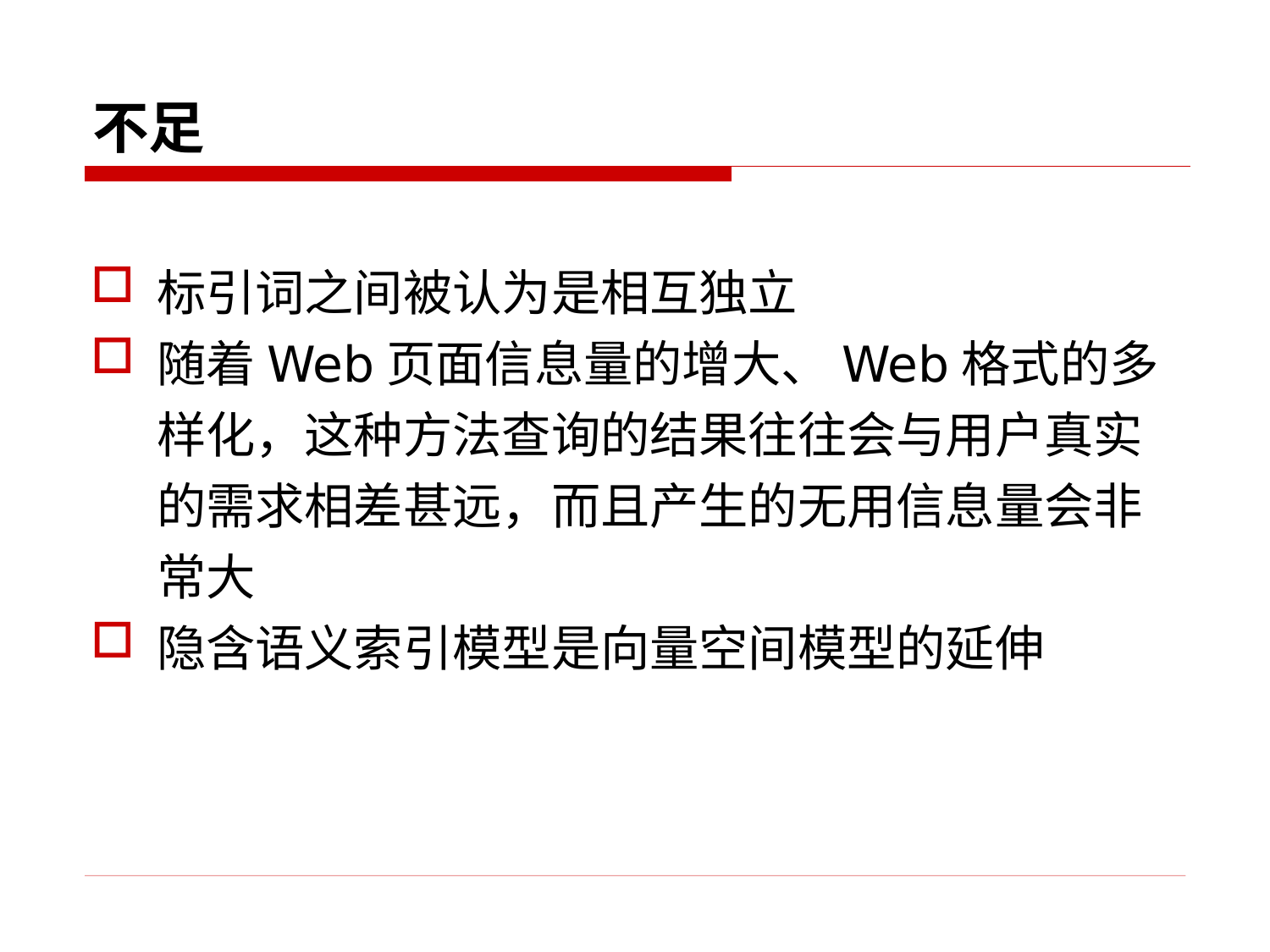

# 不足
标引词之间被认为是相互独立
随着Web页面信息量的增大、Web格式的多样化，这种方法查询的结果往往会与用户真实的需求相差甚远，而且产生的无用信息量会非常大
隐含语义索引模型是向量空间模型的延伸